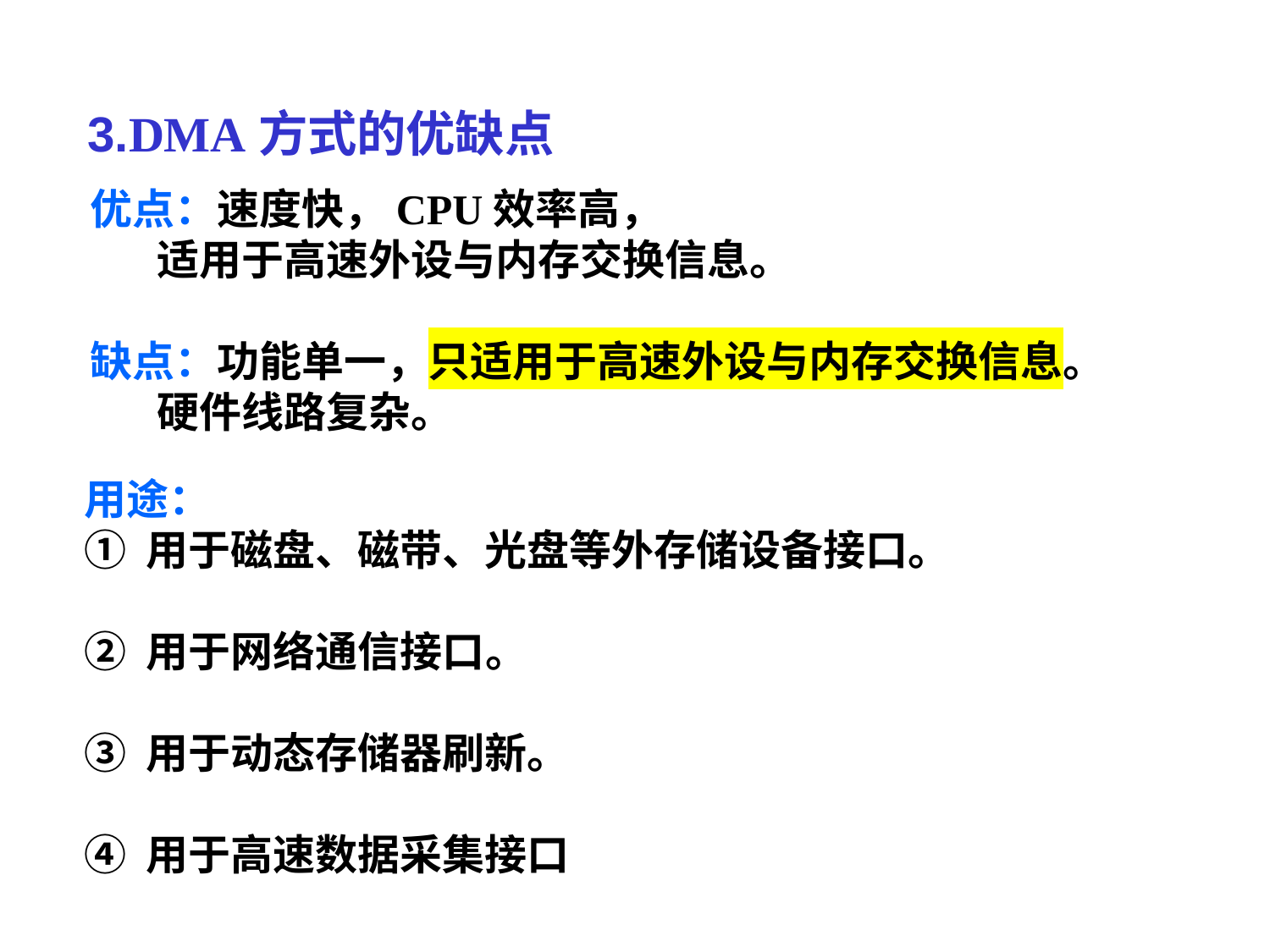

3.DMA方式的优缺点
优点：速度快，CPU效率高，
      适用于高速外设与内存交换信息。

缺点：功能单一，只适用于高速外设与内存交换信息。
      硬件线路复杂。

用途：
① 用于磁盘、磁带、光盘等外存储设备接口。

② 用于网络通信接口。

③ 用于动态存储器刷新。

④ 用于高速数据采集接口